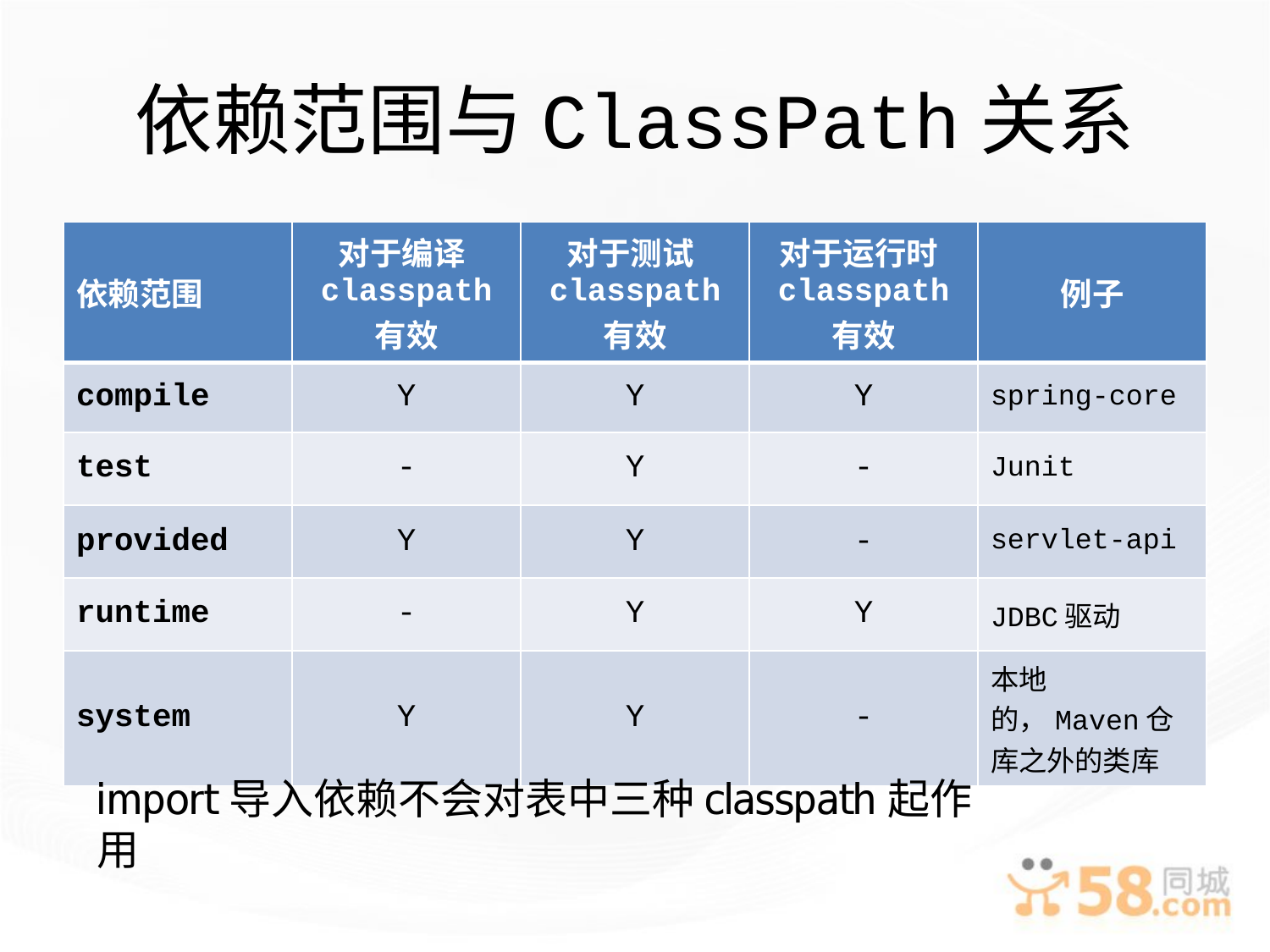

# 依赖范围与ClassPath关系
| 依赖范围 | 对于编译classpath 有效 | 对于测试classpath 有效 | 对于运行时classpath 有效 | 例子 |
| --- | --- | --- | --- | --- |
| compile | Y | Y | Y | spring-core |
| test | - | Y | - | Junit |
| provided | Y | Y | - | servlet-api |
| runtime | - | Y | Y | JDBC驱动 |
| system | Y | Y | - | 本地的，Maven仓库之外的类库 |
import导入依赖不会对表中三种classpath起作用